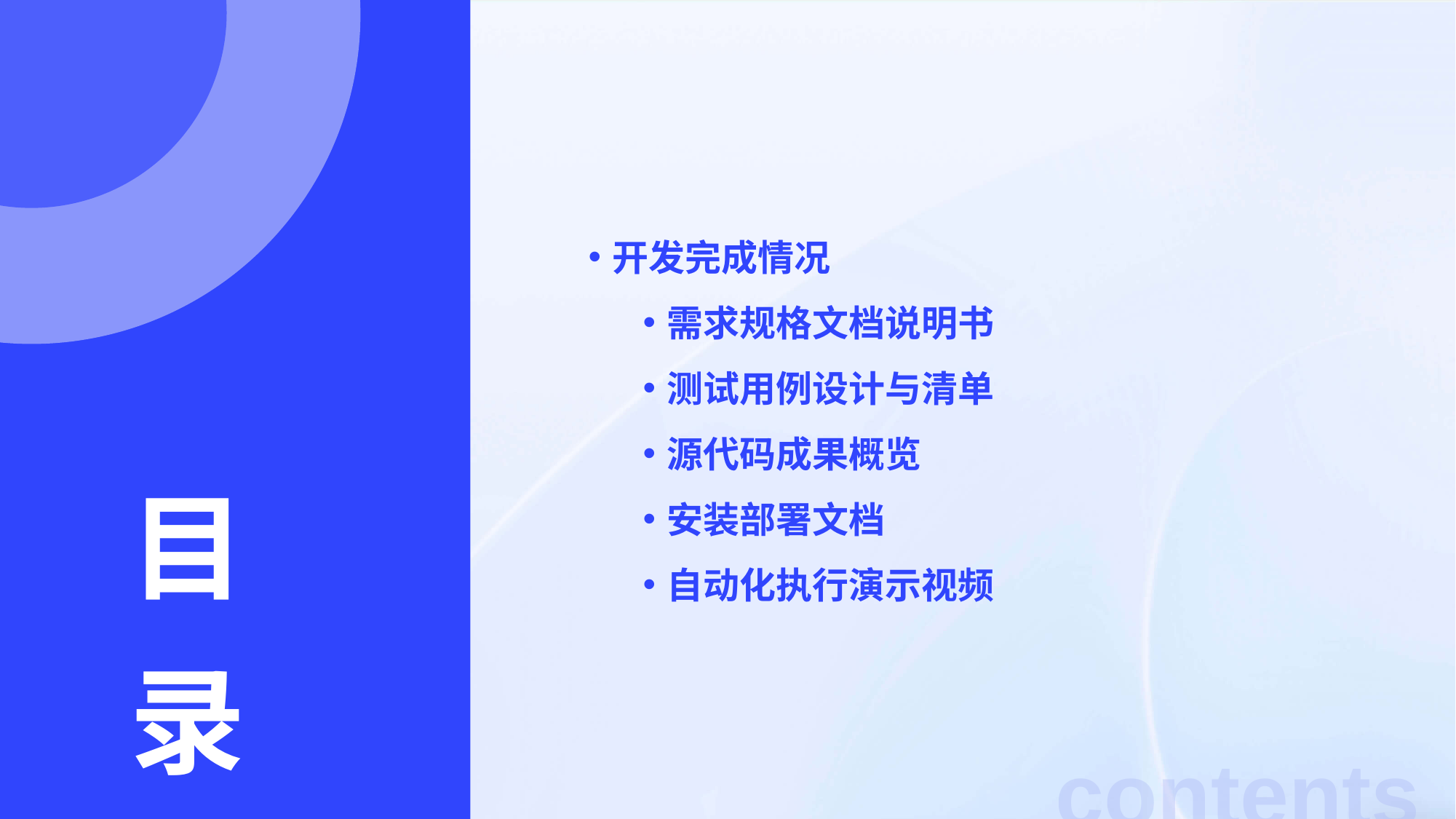

开发完成情况
需求规格文档说明书
测试用例设计与清单
源代码成果概览
安装部署文档
自动化执行演示视频
目
录
contents